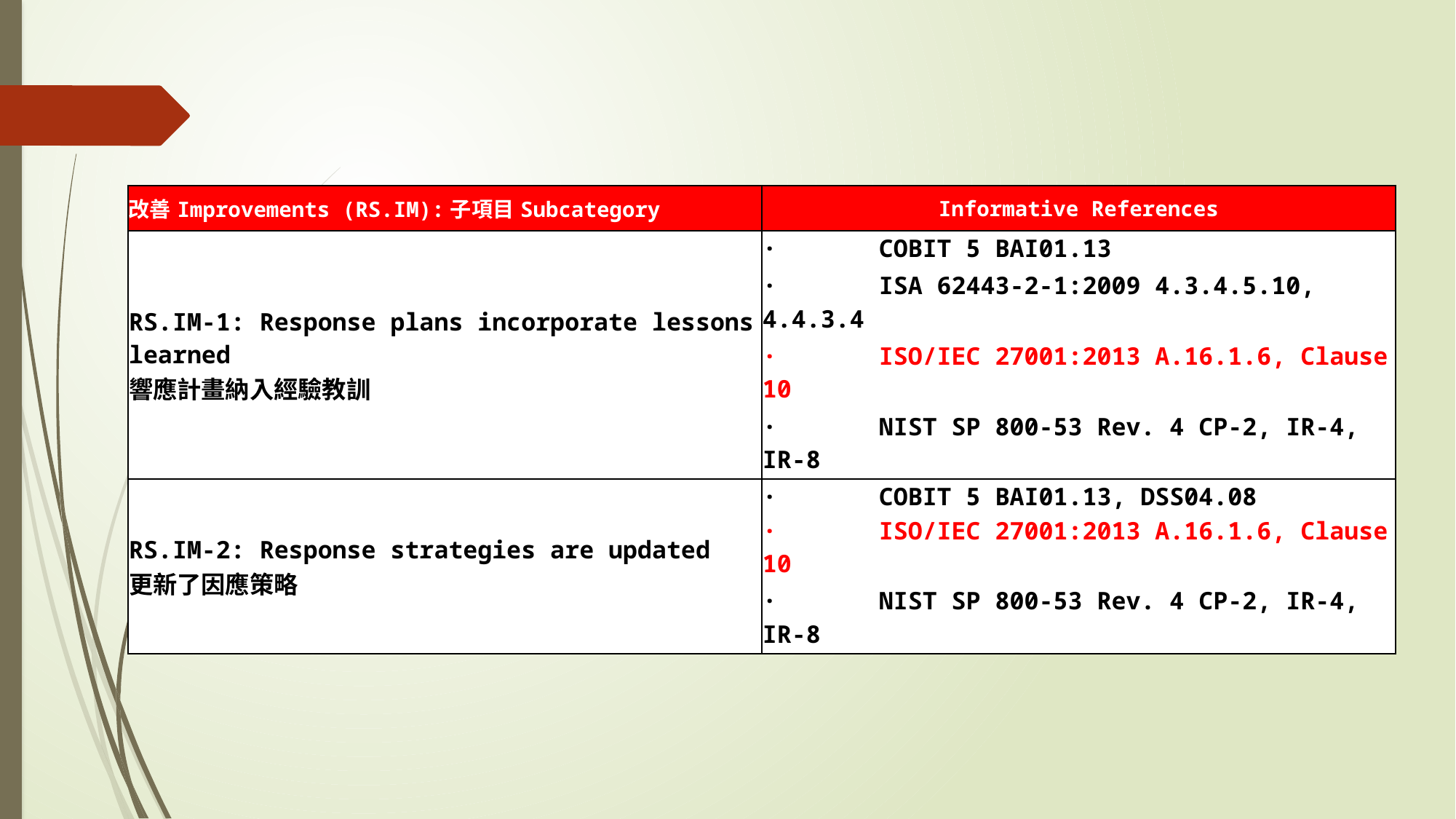

| 改善Improvements (RS.IM):子項目Subcategory | Informative References |
| --- | --- |
| RS.IM-1: Response plans incorporate lessons learned 響應計畫納入經驗教訓 | ·       COBIT 5 BAI01.13 |
|  | ·       ISA 62443-2-1:2009 4.3.4.5.10, 4.4.3.4 |
|  | ·       ISO/IEC 27001:2013 A.16.1.6, Clause 10 |
|  | ·       NIST SP 800-53 Rev. 4 CP-2, IR-4, IR-8 |
| RS.IM-2: Response strategies are updated 更新了因應策略 | ·       COBIT 5 BAI01.13, DSS04.08 |
|  | ·       ISO/IEC 27001:2013 A.16.1.6, Clause 10 |
|  | ·       NIST SP 800-53 Rev. 4 CP-2, IR-4, IR-8 |